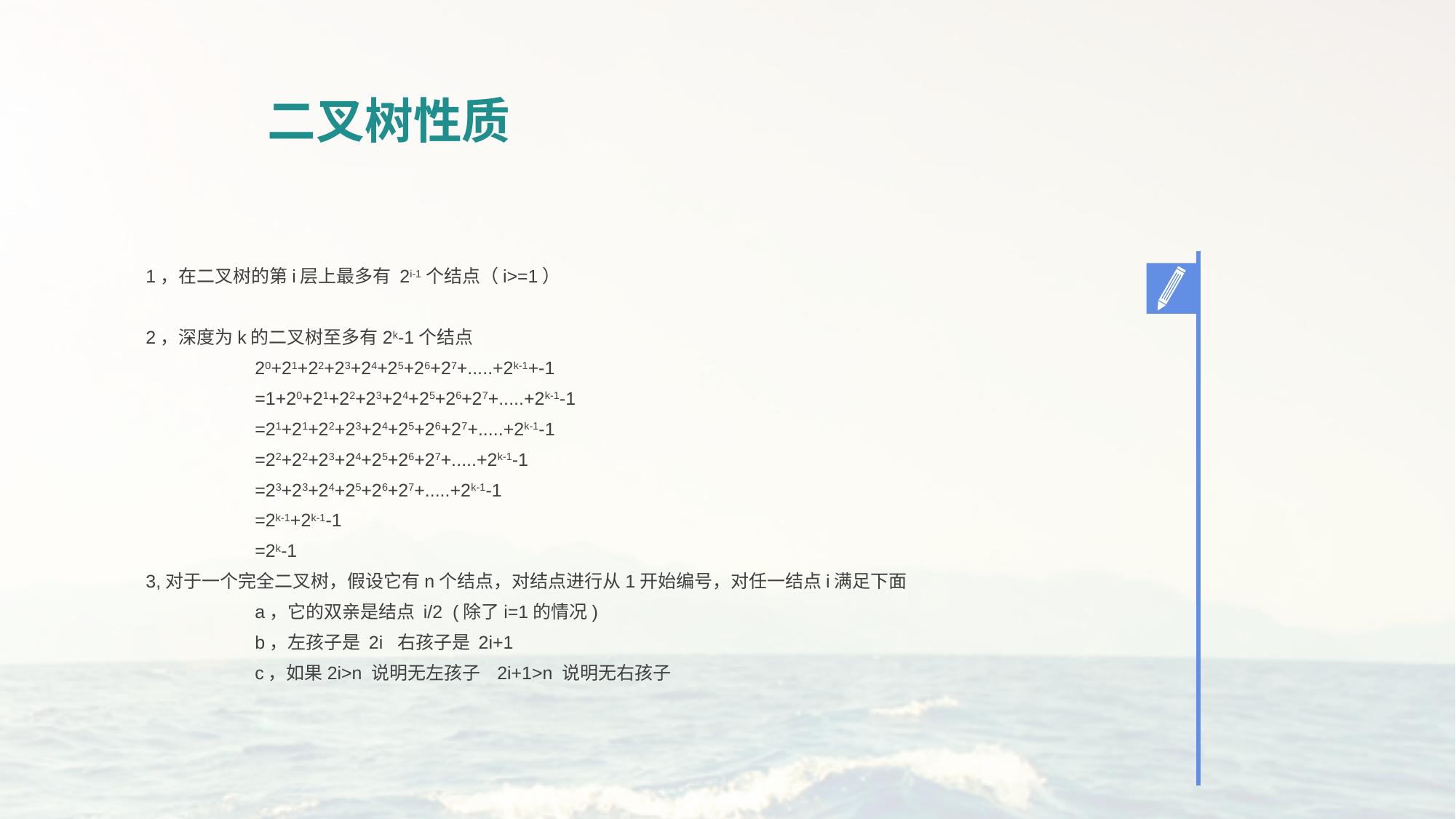

二叉树性质
1，在二叉树的第i层上最多有 2i-1个结点（i>=1）

2，深度为k的二叉树至多有2k-1个结点
	20+21+22+23+24+25+26+27+.....+2k-1+-1
	=1+20+21+22+23+24+25+26+27+.....+2k-1-1
	=21+21+22+23+24+25+26+27+.....+2k-1-1
	=22+22+23+24+25+26+27+.....+2k-1-1
	=23+23+24+25+26+27+.....+2k-1-1
	=2k-1+2k-1-1
	=2k-1
3,对于一个完全二叉树，假设它有n个结点，对结点进行从1开始编号，对任一结点i满足下面
	a，它的双亲是结点 i/2  (除了i=1的情况)
	b，左孩子是 2i  右孩子是 2i+1
	c，如果2i>n 说明无左孩子   2i+1>n 说明无右孩子